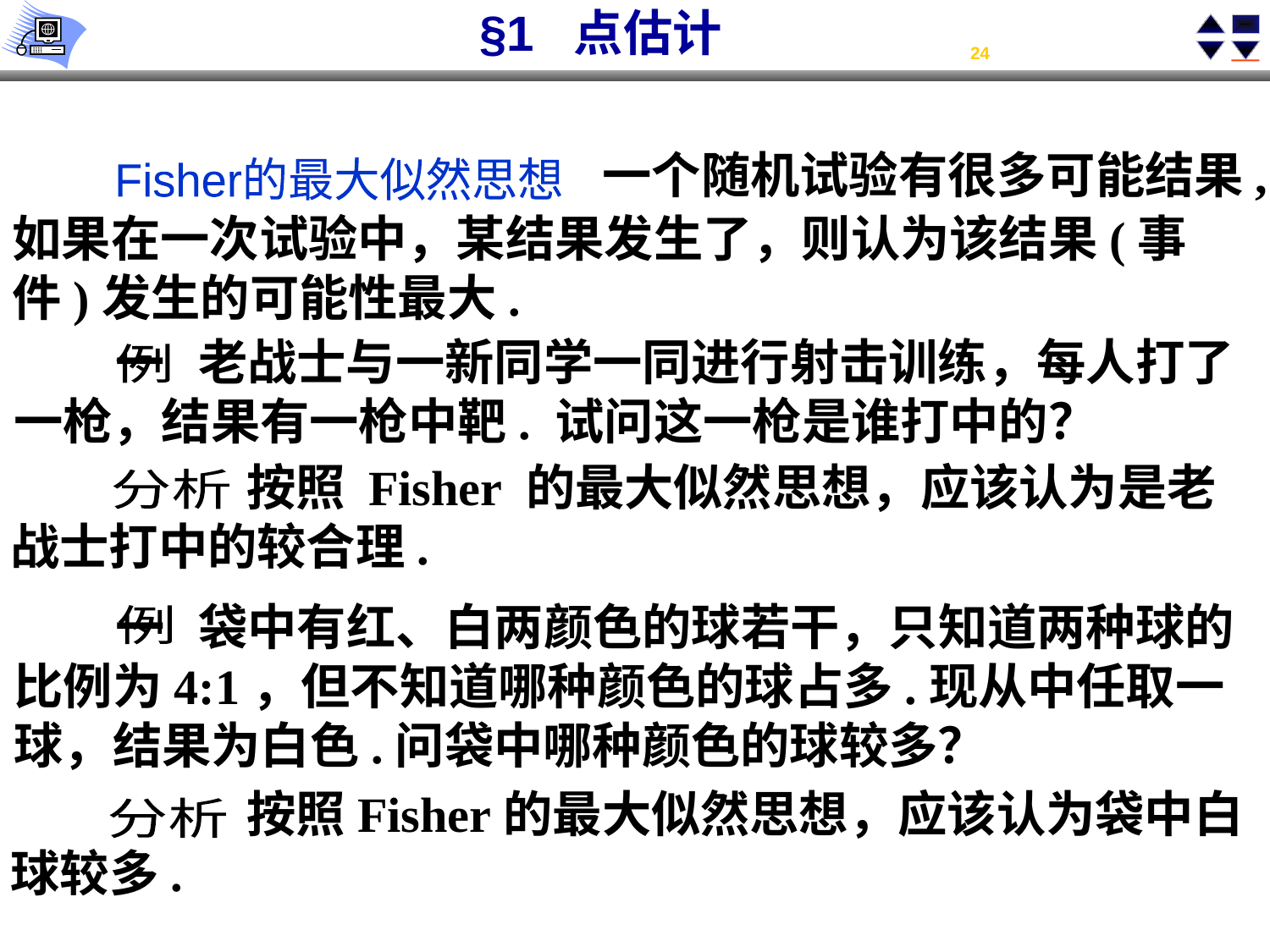

一个随机试验有很多可能结果,
Fisher的最大似然思想
如果在一次试验中，某结果发生了，则认为该结果(事件)发生的可能性最大.
        一   老战士与一新同学一同进行射击训练，每人打了一枪，结果有一枪中靶. 试问这一枪是谁打中的？
例
                    按照 Fisher 的最大似然思想，应该认为是老战士打中的较合理.
分析
        一   袋中有红、白两颜色的球若干，只知道两种球的比例为4:1，但不知道哪种颜色的球占多.现从中任取一球，结果为白色.问袋中哪种颜色的球较多？
例
                    按照Fisher的最大似然思想，应该认为袋中白球较多.
分析